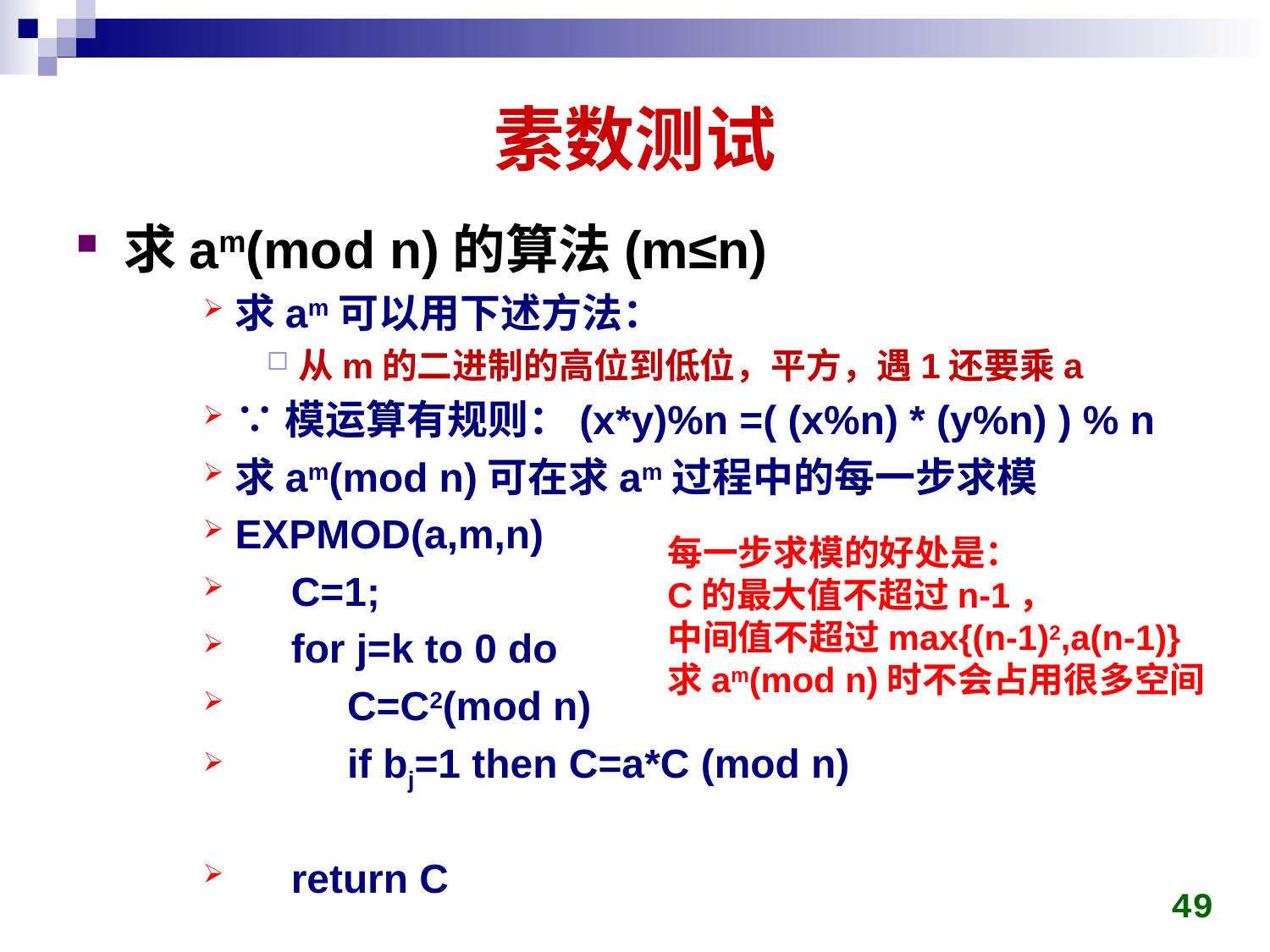

# 素数测试
求am(mod n)的算法(m≤n)
求am可以用下述方法：
从m的二进制的高位到低位，平方，遇1还要乘a
∵模运算有规则：(x*y)%n =( (x%n) * (y%n) ) % n
求am(mod n)可在求am过程中的每一步求模
EXPMOD(a,m,n)
     C=1;
     for j=k to 0 do
          C=C2(mod n)
          if bj=1 then C=a*C (mod n)
     return C
每一步求模的好处是：
C的最大值不超过n-1，
中间值不超过max{(n-1)2,a(n-1)}
求am(mod n)时不会占用很多空间
49